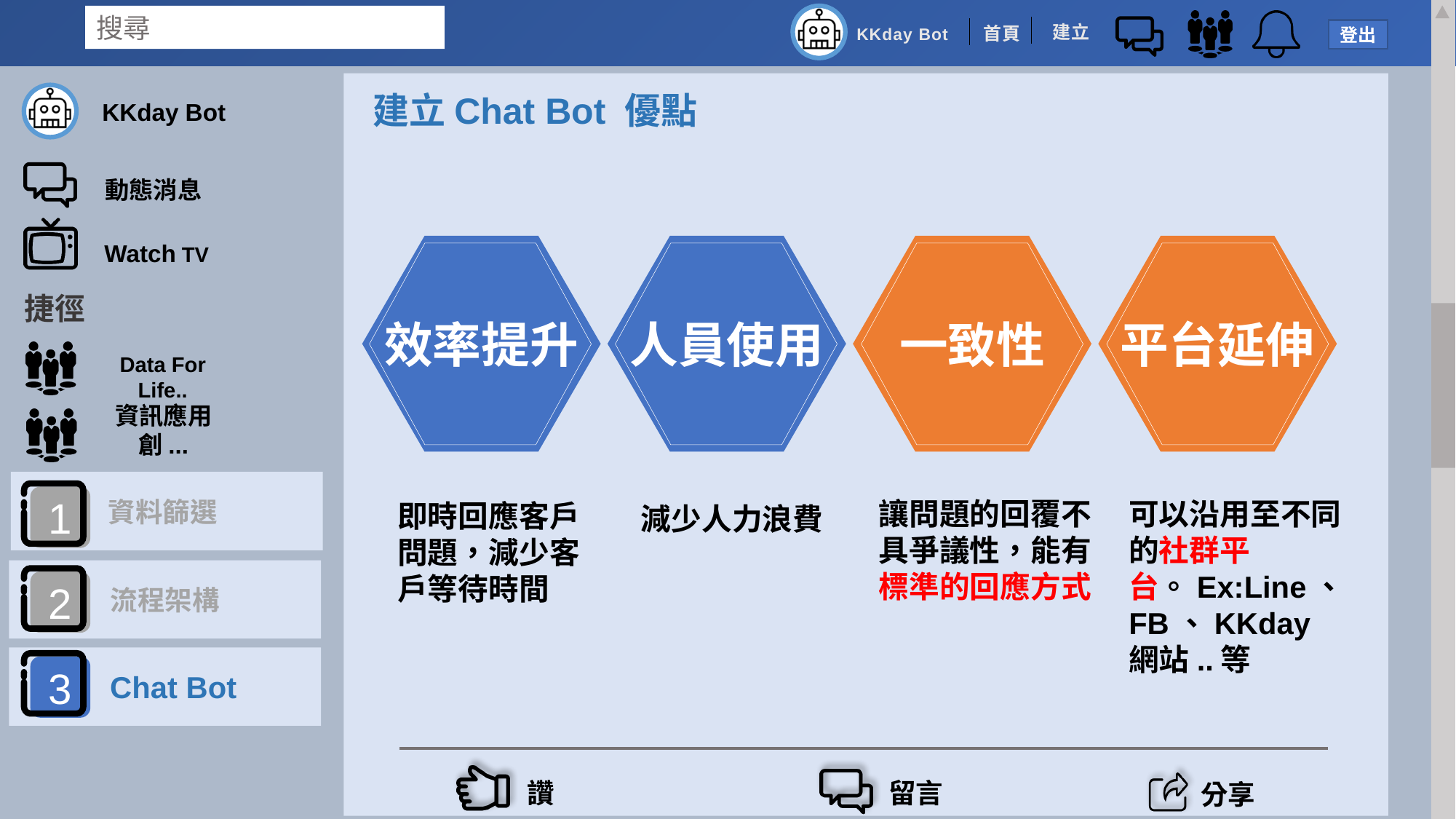

建立Chat Bot 優點
效率提升

人員使用

一致性

平台延伸

讓問題的回覆不具爭議性，能有標準的回應方式
可以沿用至不同的社群平台。Ex:Line、FB、KKday網站..等
即時回應客戶問題，減少客戶等待時間
減少人力浪費

             資料篩選

1
流程架構

2
  Chat Bot

3